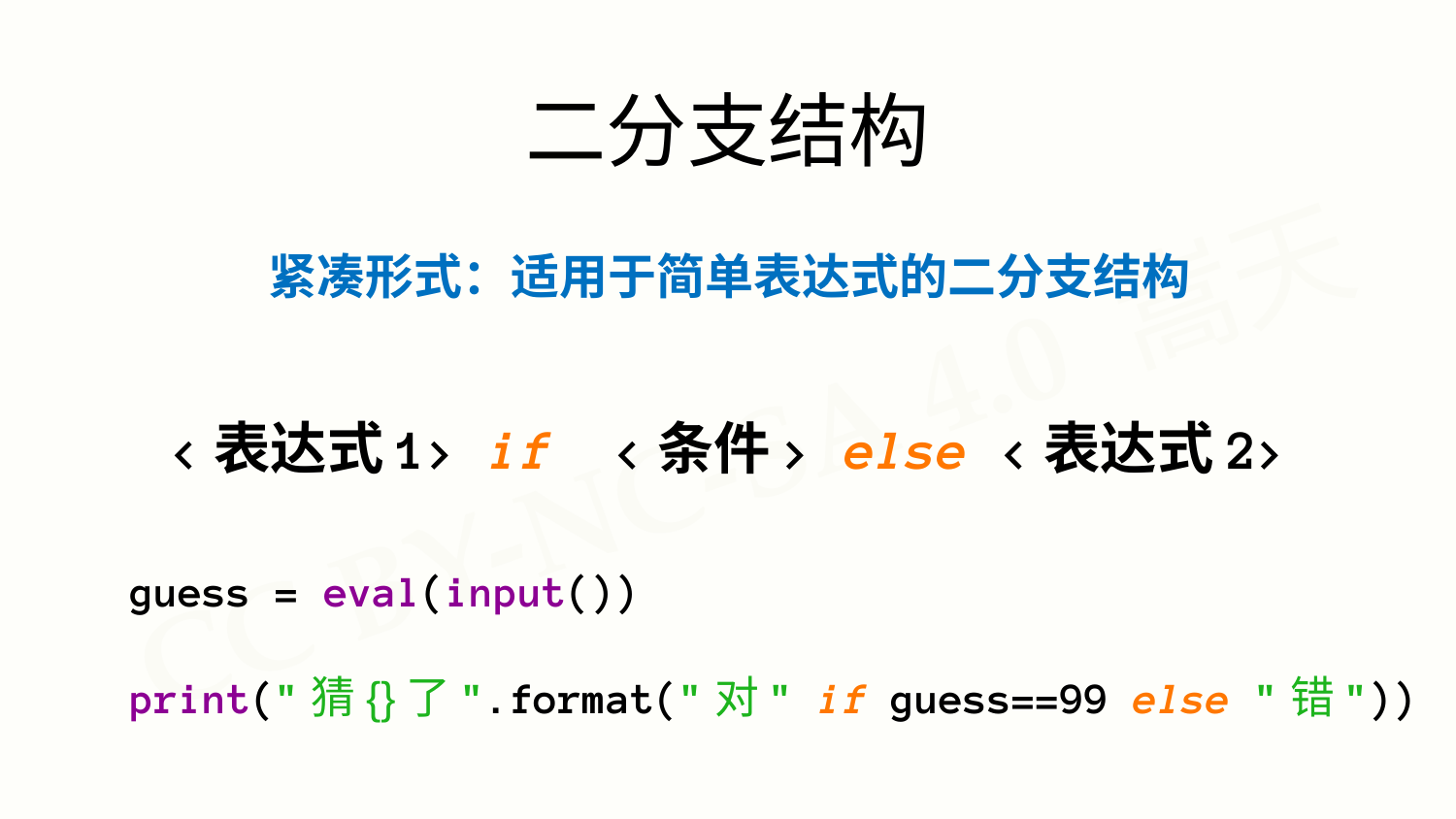

二分支结构
紧凑形式：适用于简单表达式的二分支结构
<表达式1> if  <条件> else <表达式2>
guess = eval(input())
print("猜{}了".format("对" if guess==99 else "错"))